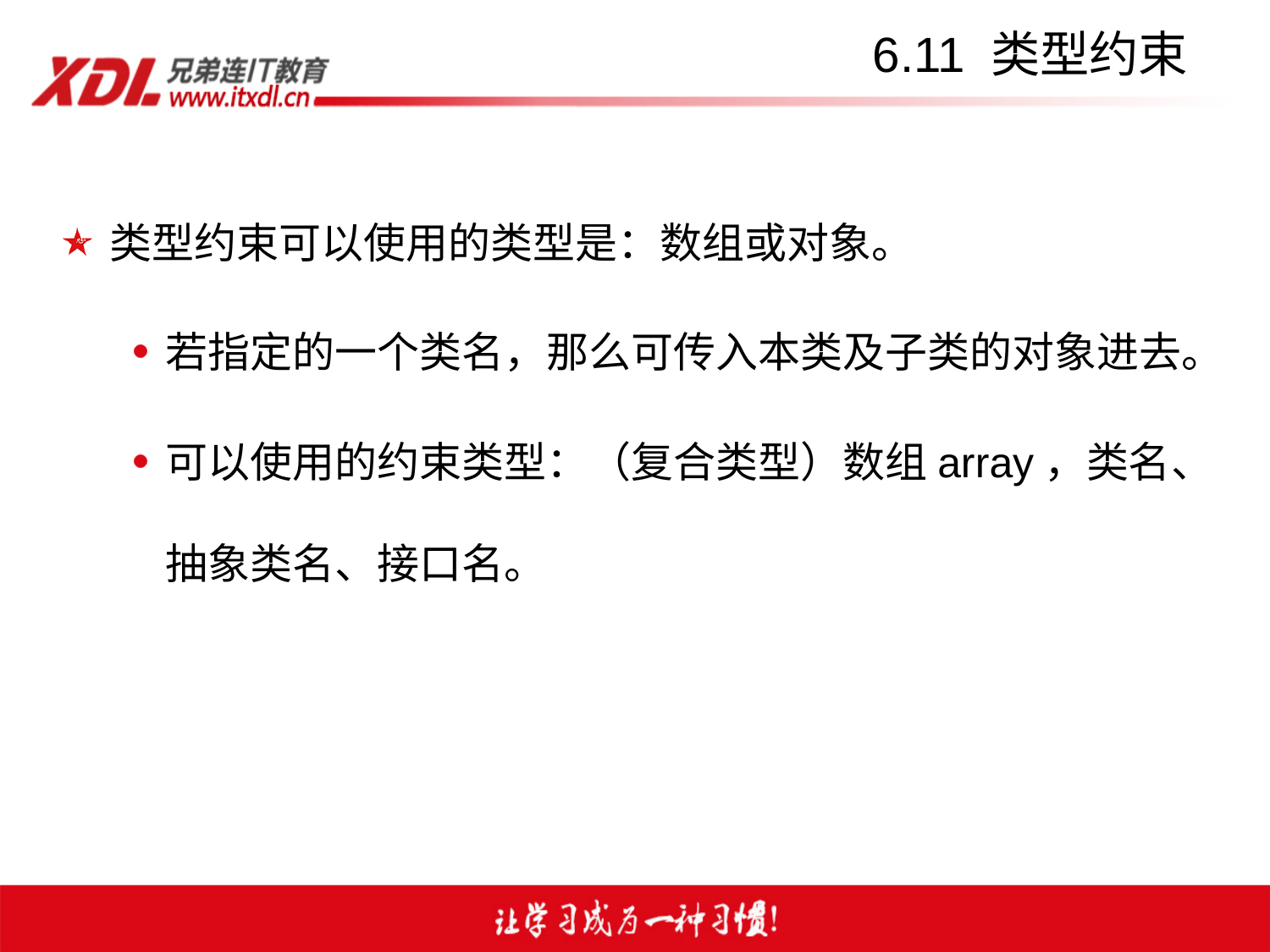

# 6.11 类型约束
类型约束可以使用的类型是：数组或对象。
若指定的一个类名，那么可传入本类及子类的对象进去。
可以使用的约束类型：（复合类型）数组array，类名、抽象类名、接口名。